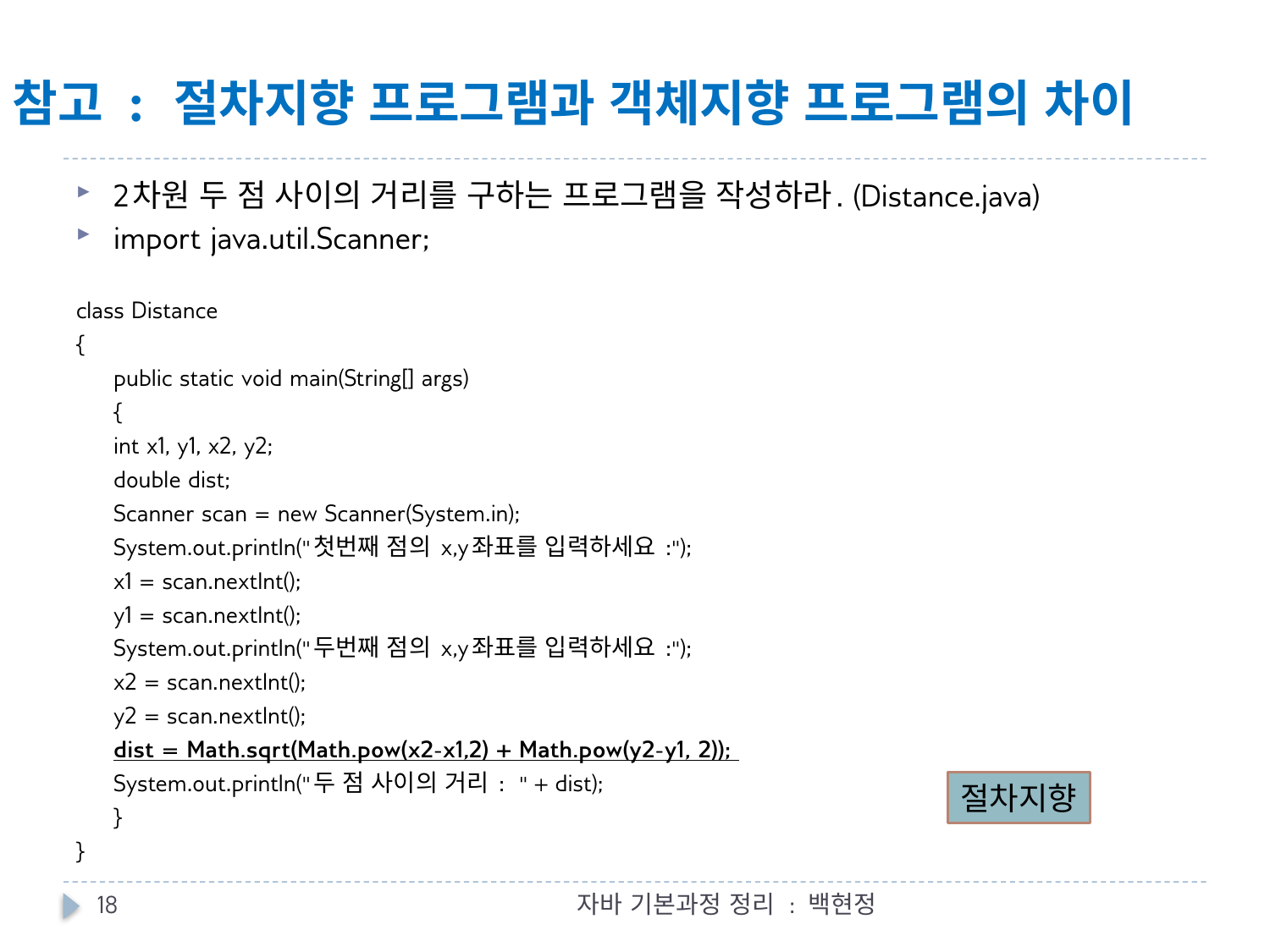

# 참고 : 절차지향 프로그램과 객체지향 프로그램의 차이
2차원 두 점 사이의 거리를 구하는 프로그램을 작성하라. (Distance.java)
import java.util.Scanner;

class Distance
{
	public static void main(String[] args)
	{
		int x1, y1, x2, y2;
		double dist;
		Scanner scan = new Scanner(System.in);
		System.out.println("첫번째 점의 x,y좌표를 입력하세요 :");
		x1 = scan.nextInt();
		y1 = scan.nextInt();
		System.out.println("두번째 점의 x,y좌표를 입력하세요 :");
		x2 = scan.nextInt();
		y2 = scan.nextInt();
		dist = Math.sqrt(Math.pow(x2-x1,2) + Math.pow(y2-y1, 2));
		System.out.println("두 점 사이의 거리 :  " + dist);
	}
}
절차지향
18
자바 기본과정 정리 : 백현정